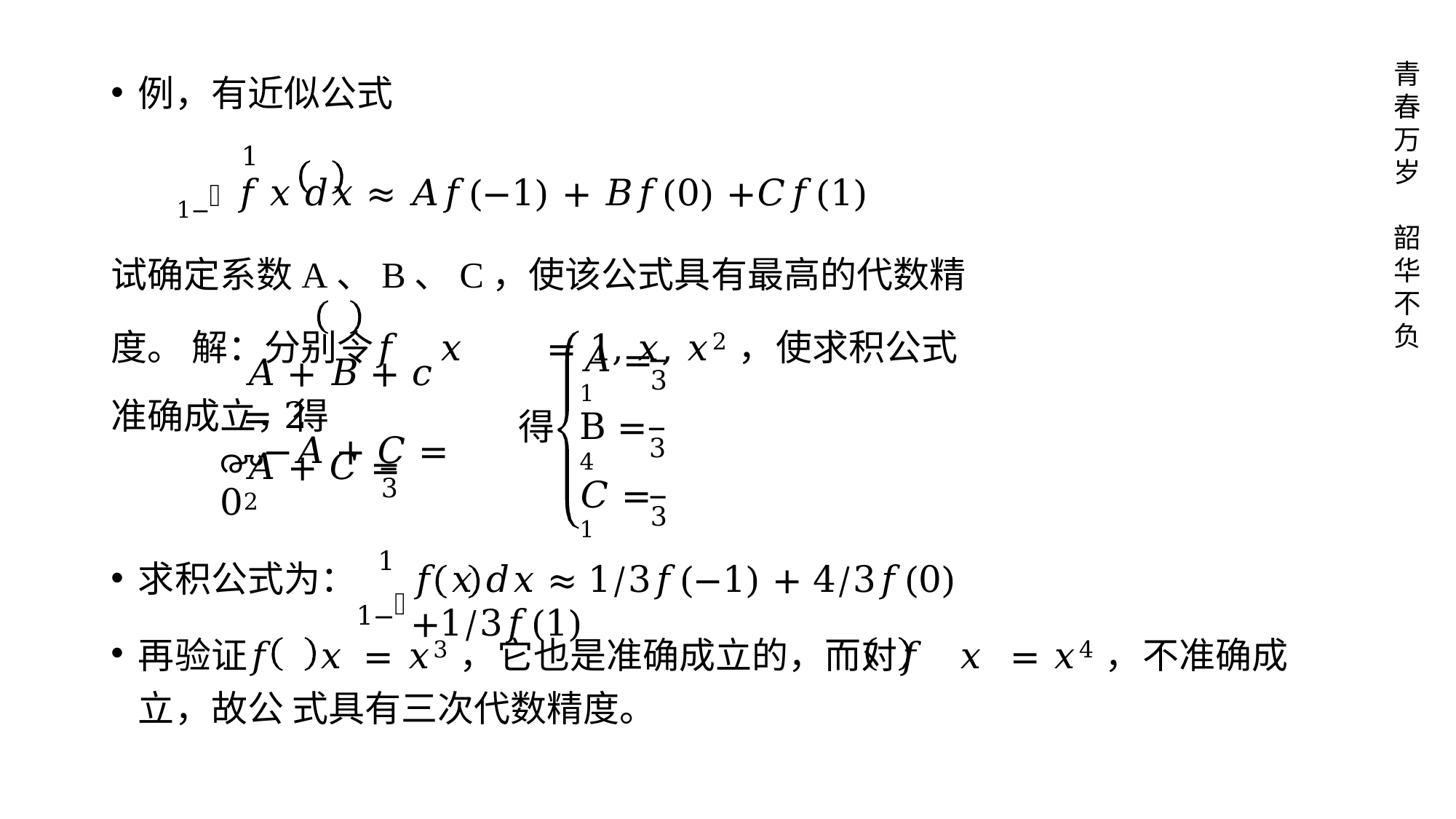

青 春 万 岁
例，有近似公式
1
׬−1  𝑓	𝑥	𝑑𝑥 ≈ 𝐴𝑓(−1) + 𝐵𝑓(0) +𝐶𝑓(1)
试确定系数A、B、C，使该公式具有最高的代数精度。 解：分别令𝑓	𝑥	= 1, 𝑥, 𝑥2，使求积公式准确成立，得

韶 华 不 负

𝐴 = 1
𝐴 + 𝐵 + 𝑐 = 2
൞−𝐴 + 𝐶 = 0

3
B = 4
得

3
𝐴 + 𝐶 = 2

3
𝐶 = 1

3
1
求积公式为：
𝑓	𝑥	𝑑𝑥 ≈ 1/3𝑓(−1) + 4/3𝑓(0) +1/3𝑓(1)

׬−1
再验证𝑓	𝑥	= 𝑥3，它也是准确成立的，而对𝑓	𝑥	= 𝑥4，不准确成立，故公 式具有三次代数精度。